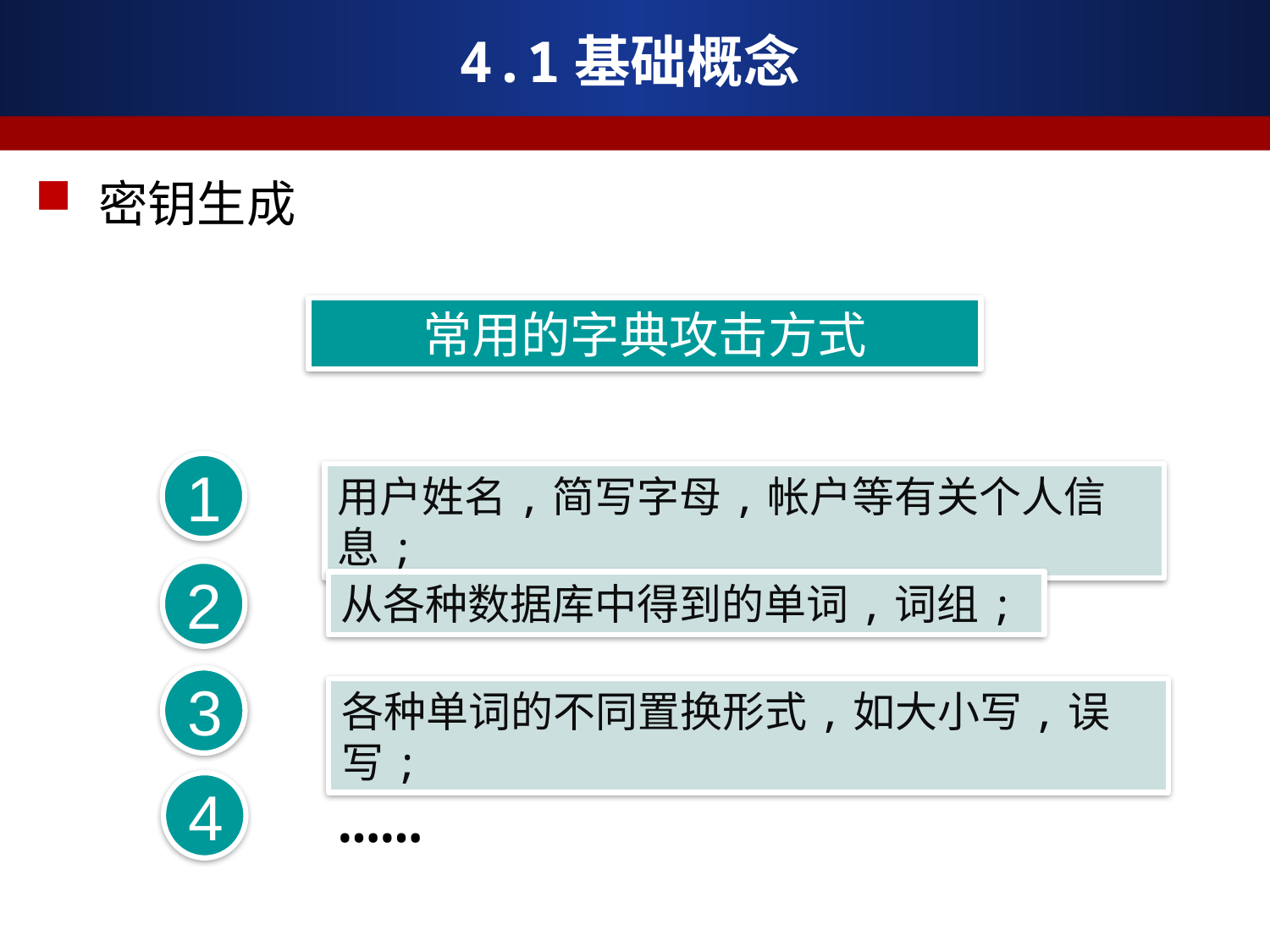

# 4.1基础概念
密钥生成
常用的字典攻击方式
1
用户姓名,简写字母,帐户等有关个人信息;
2
从各种数据库中得到的单词,词组;
3
各种单词的不同置换形式,如大小写,误写;
……
4